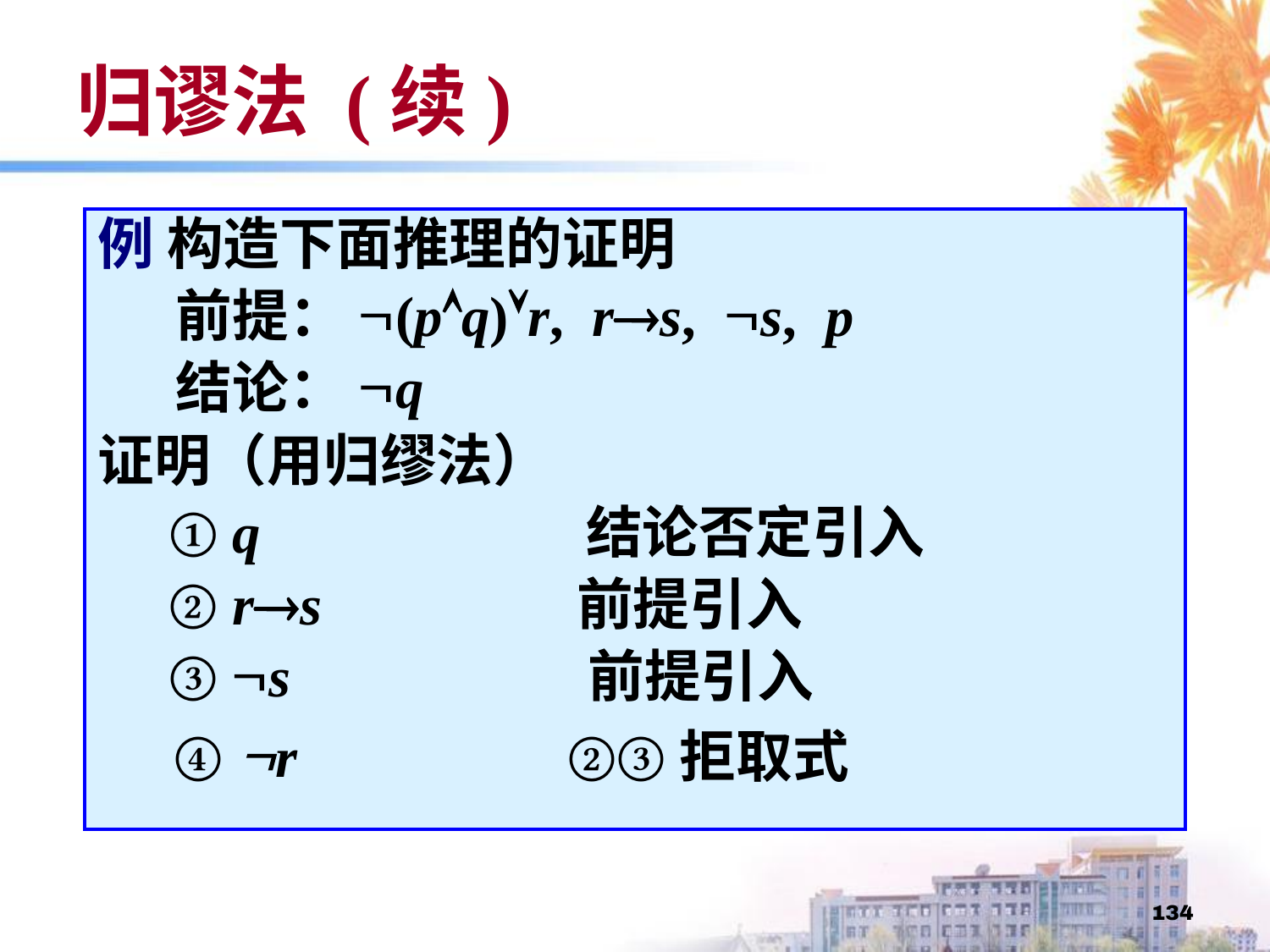

# 归谬法 (续)
例 构造下面推理的证明
     前提：¬(p∧q)∨r,  r→s,  ¬s,  p
     结论：¬q
证明（用归缪法）
     ① q                      结论否定引入
     ② r→s                 前提引入
     ③ ¬s                    前提引入
     ④ ¬r                 ②③拒取式
134